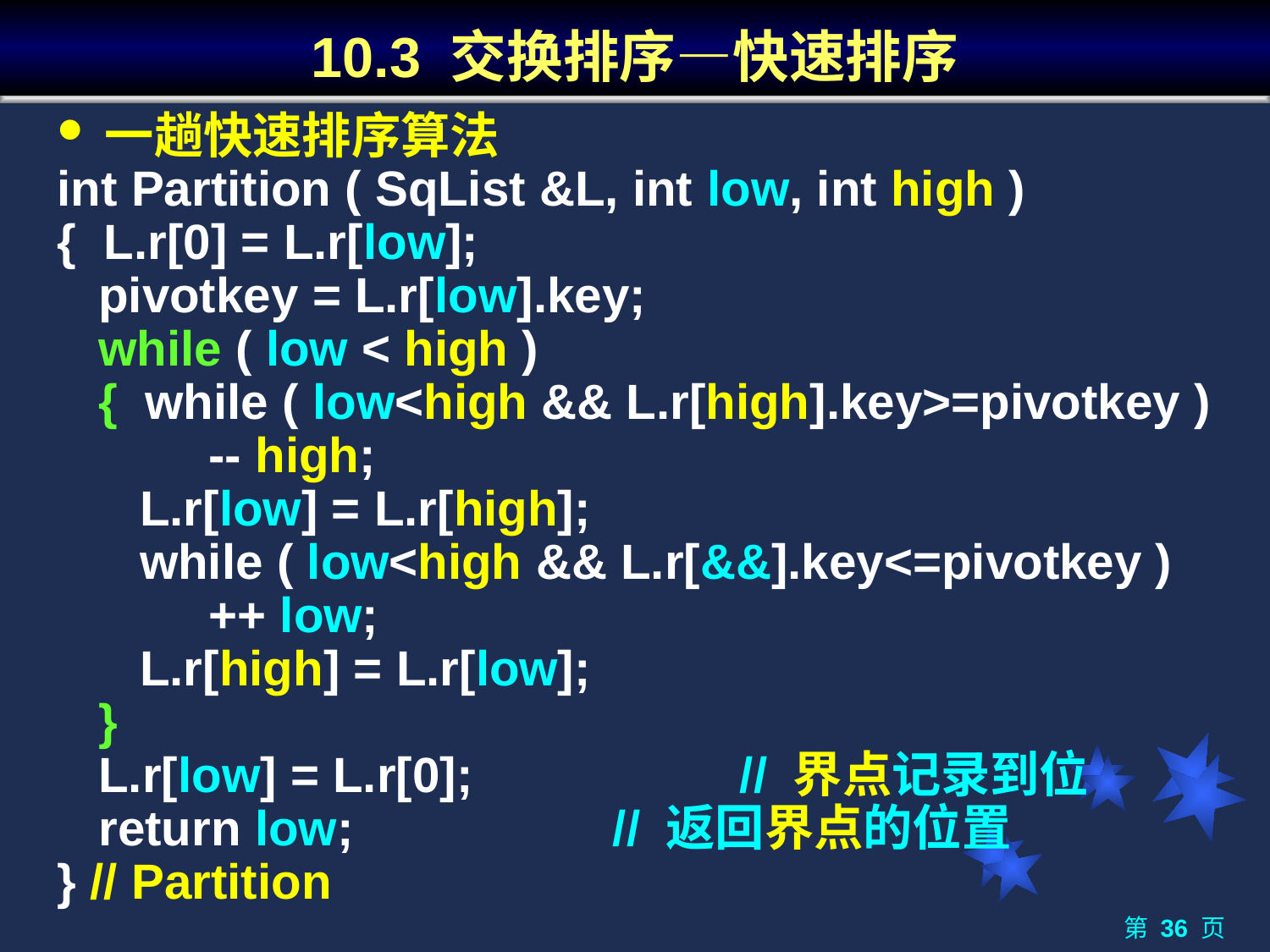

# 10.3 交换排序—快速排序
一趟快速排序算法
int Partition ( SqList &L, int low, int high )
{  L.r[0] = L.r[low];
   pivotkey = L.r[low].key;
   while ( low < high )
   {  while ( low<high && L.r[high].key>=pivotkey )
           -- high;
      L.r[low] = L.r[high];
      while ( low<high && L.r[&&].key<=pivotkey )
           ++ low;
      L.r[high] = L.r[low];
   }
   L.r[low] = L.r[0];           	// 界点记录到位
   return low;			// 返回界点的位置
} // Partition
第 36 页